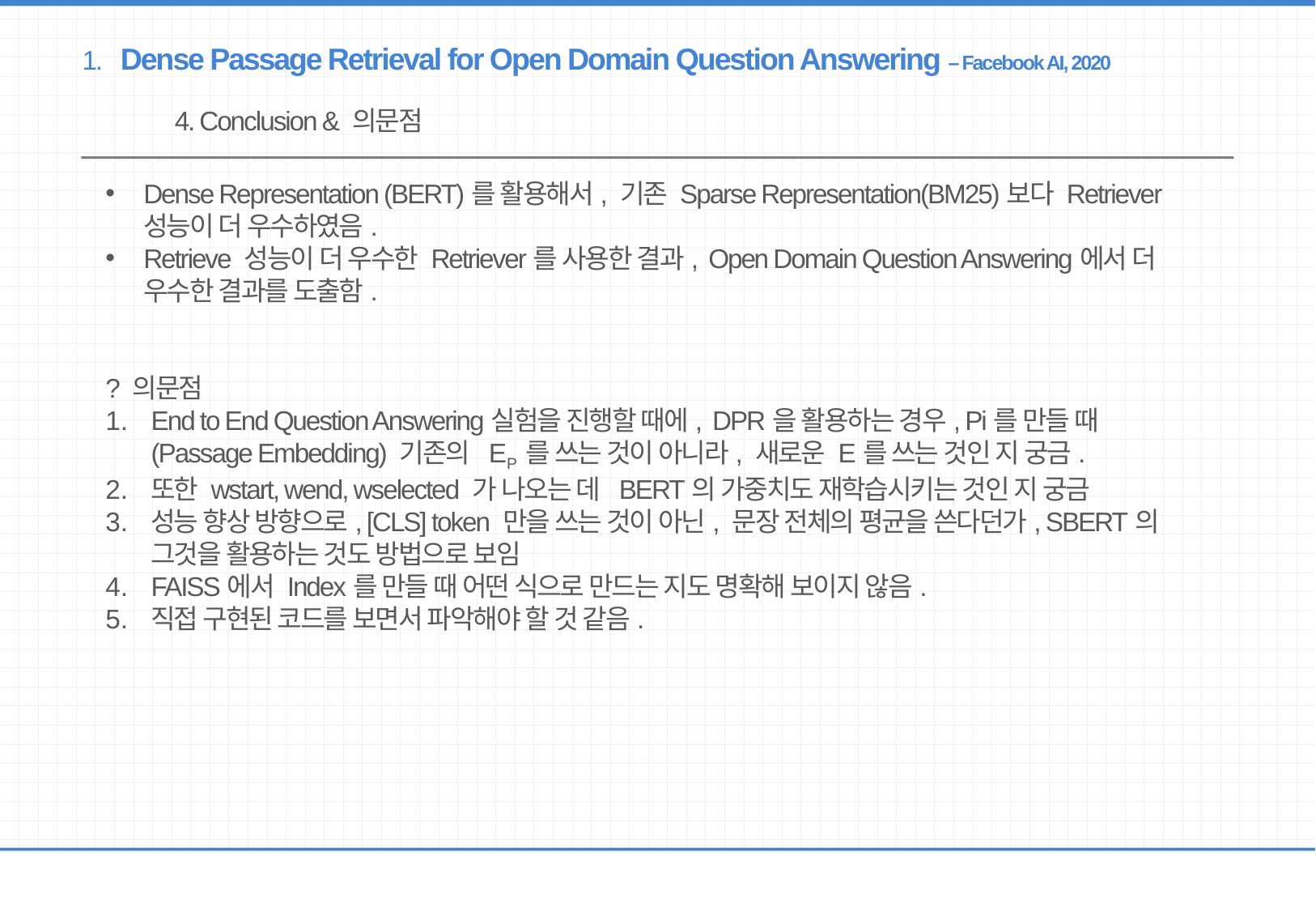

1.   Dense Passage Retrieval for Open Domain Question Answering – Facebook AI, 2020
4. Conclusion & 의문점

Dense Representation (BERT)를 활용해서, 기존 Sparse Representation(BM25)보다 Retriever 성능이 더 우수하였음.
Retrieve 성능이 더 우수한 Retriever를 사용한 결과,  Open Domain Question Answering에서 더 우수한 결과를 도출함.

? 의문점
End to End Question Answering실험을 진행할 때에,  DPR을 활용하는 경우, Pi를 만들 때(Passage Embedding) 기존의  EP 를 쓰는 것이 아니라, 새로운 E를 쓰는 것인 지 궁금.
또한 wstart, wend, wselected 가 나오는 데  BERT의 가중치도 재학습시키는 것인 지 궁금
성능 향상 방향으로, [CLS] token 만을 쓰는 것이 아닌, 문장 전체의 평균을 쓴다던가, SBERT의 그것을 활용하는 것도 방법으로 보임
FAISS에서 Index를 만들 때 어떤 식으로 만드는 지도 명확해 보이지 않음.
직접 구현된 코드를 보면서 파악해야 할 것 같음.